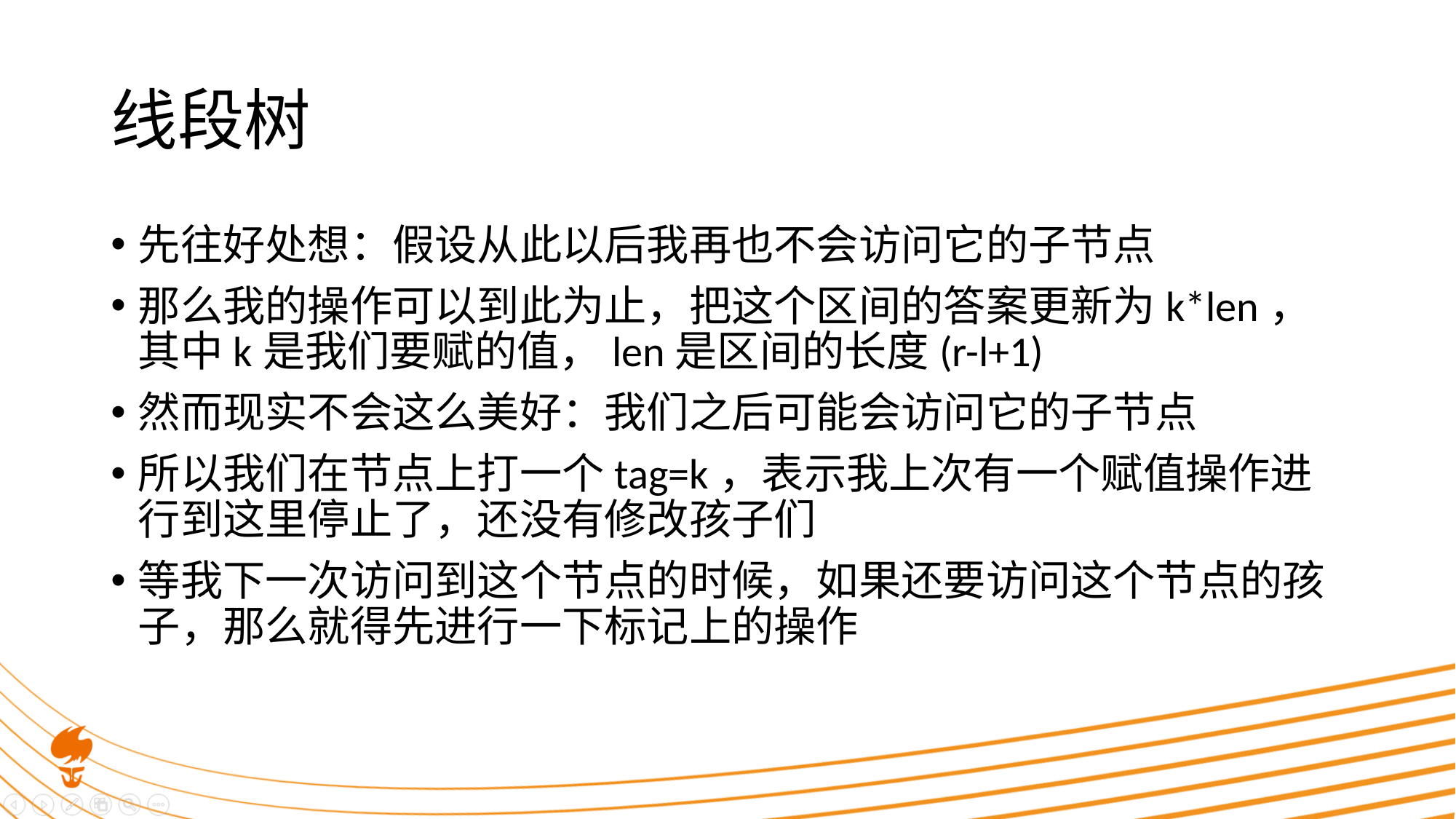

# 线段树
先往好处想：假设从此以后我再也不会访问它的子节点
那么我的操作可以到此为止，把这个区间的答案更新为k*len，其中k是我们要赋的值，len是区间的长度(r-l+1)
然而现实不会这么美好：我们之后可能会访问它的子节点
所以我们在节点上打一个tag=k，表示我上次有一个赋值操作进行到这里停止了，还没有修改孩子们
等我下一次访问到这个节点的时候，如果还要访问这个节点的孩子，那么就得先进行一下标记上的操作